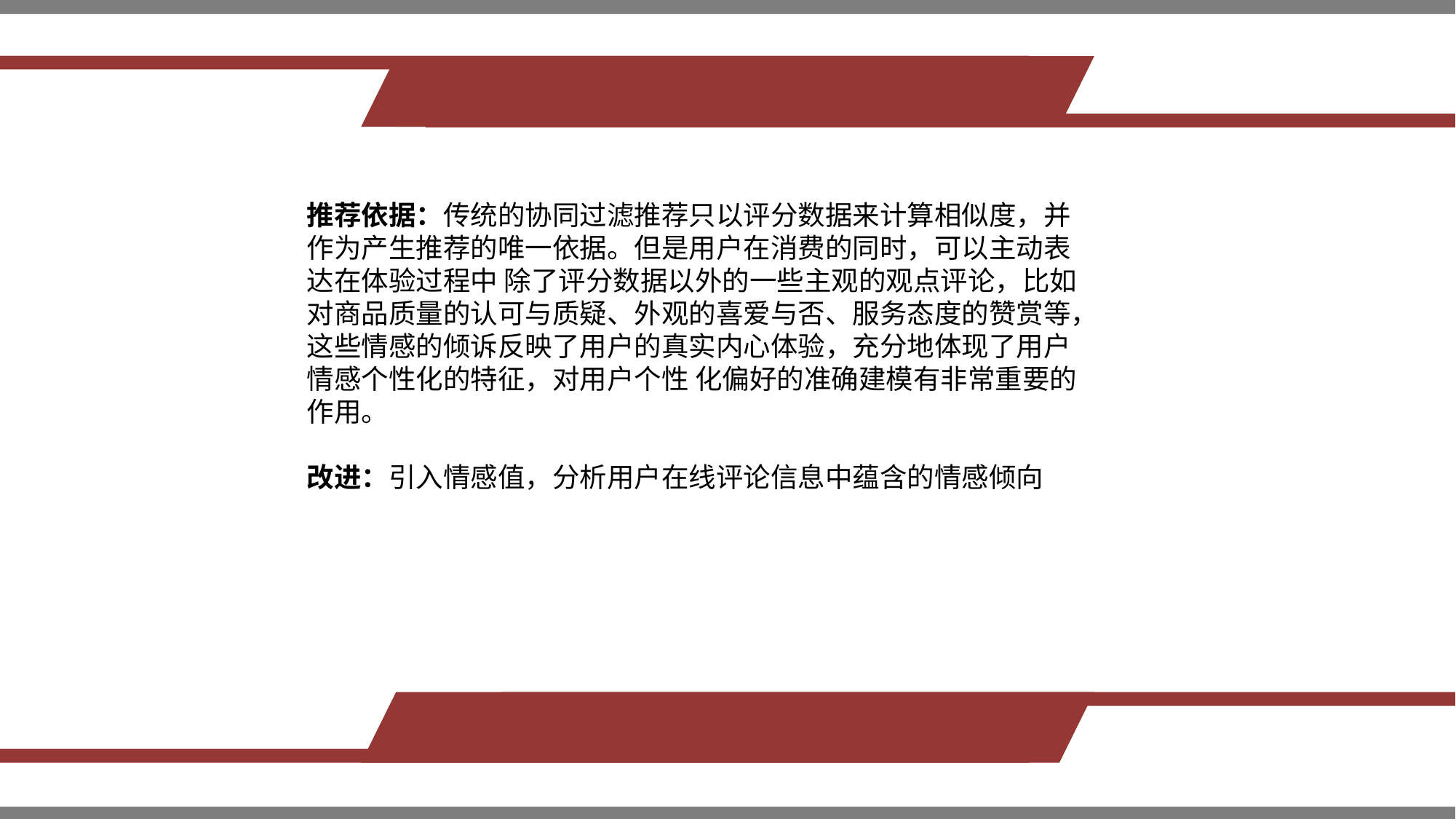

推荐依据：传统的协同过滤推荐只以评分数据来计算相似度，并作为产生推荐的唯一依据。但是用户在消费的同时，可以主动表达在体验过程中 除了评分数据以外的一些主观的观点评论，比如对商品质量的认可与质疑、外观的喜爱与否、服务态度的赞赏等，这些情感的倾诉反映了用户的真实内心体验，充分地体现了用户情感个性化的特征，对用户个性 化偏好的准确建模有非常重要的作用。

改进：引入情感值，分析用户在线评论信息中蕴含的情感倾向